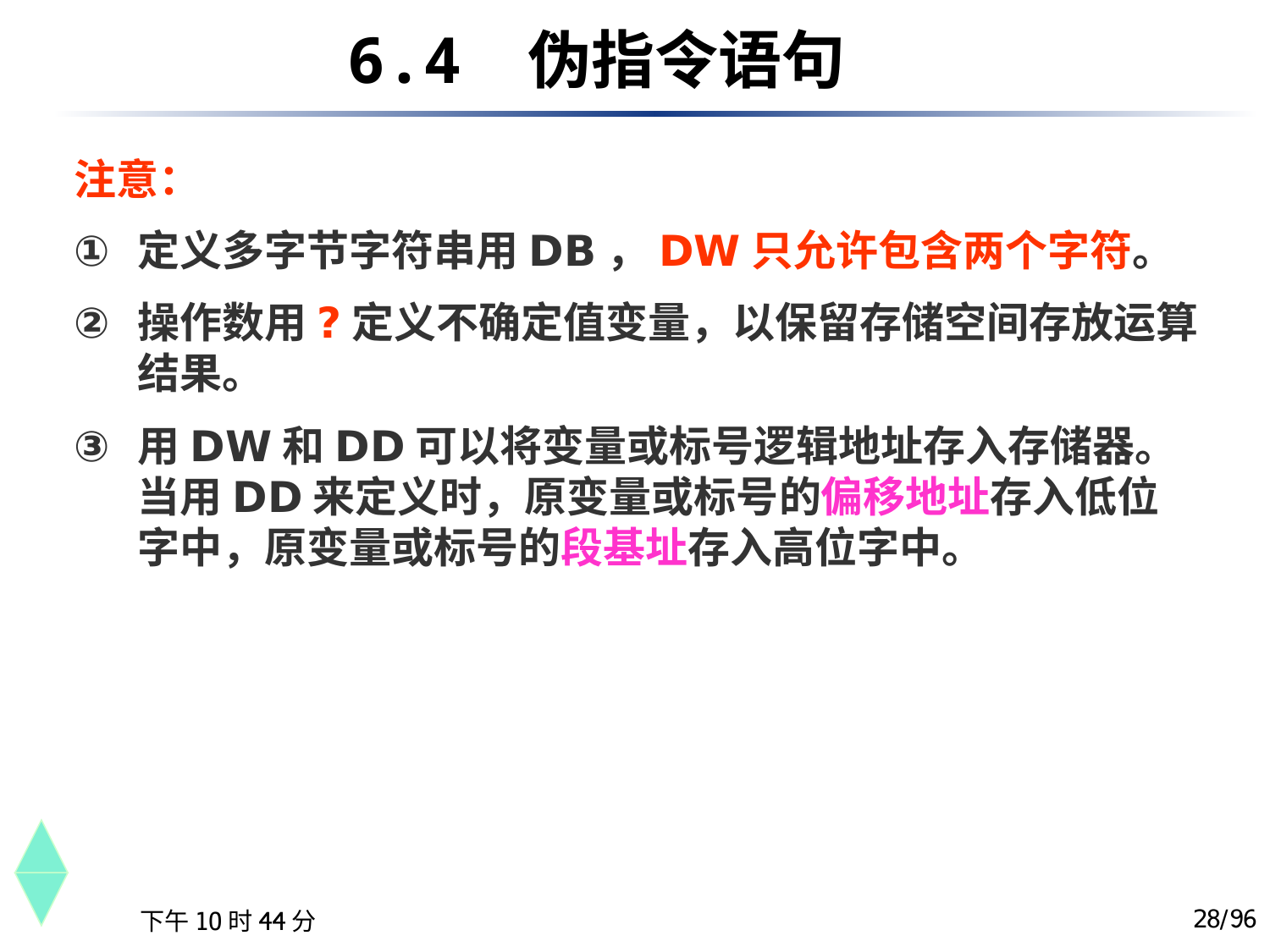

6.4	 伪指令语句
注意：
定义多字节字符串用DB，DW只允许包含两个字符。
操作数用?定义不确定值变量，以保留存储空间存放运算结果。
用DW和DD可以将变量或标号逻辑地址存入存储器。当用DD来定义时，原变量或标号的偏移地址存入低位字中，原变量或标号的段基址存入高位字中。
28/96
下午10时44分